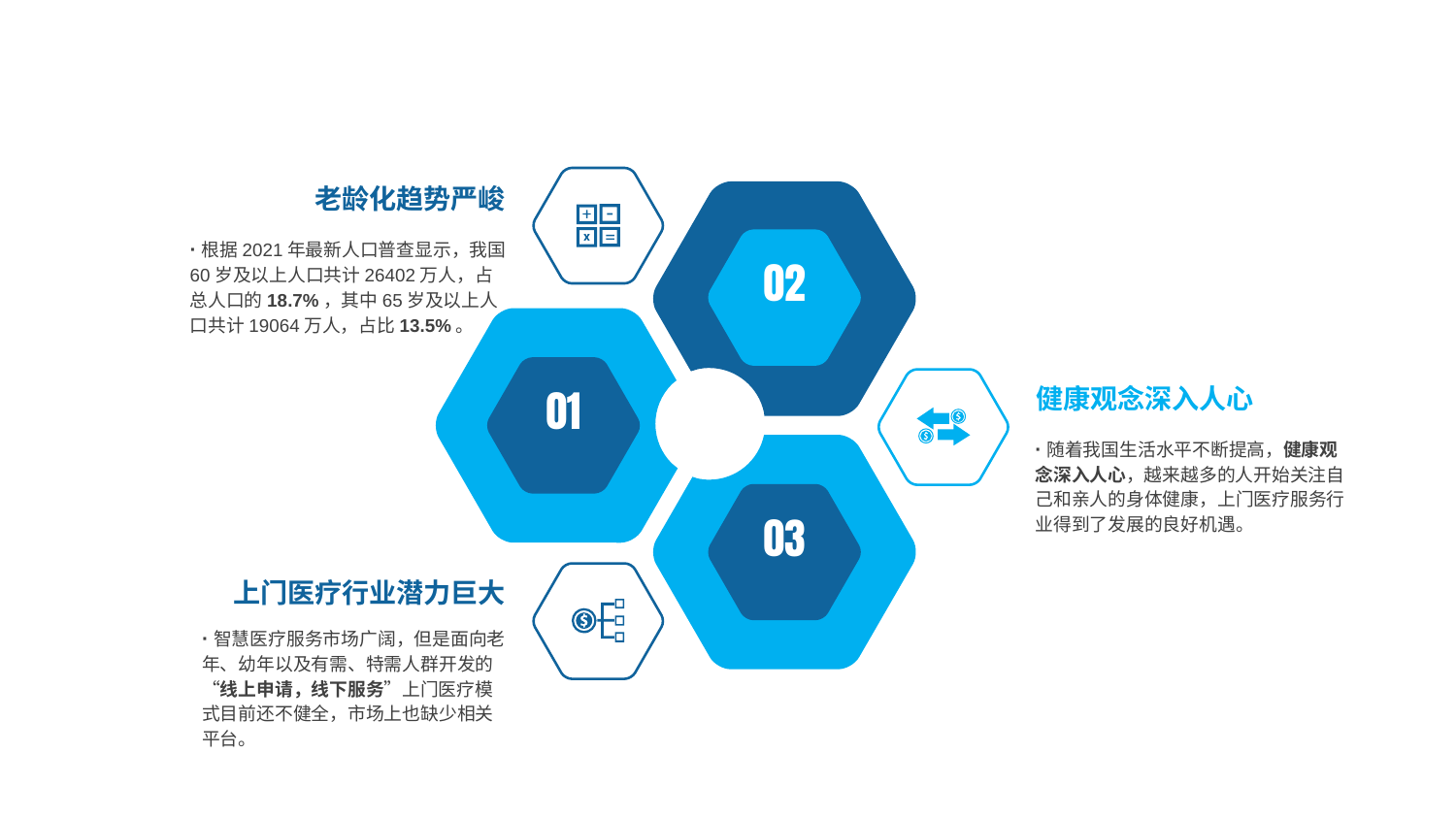

02

01

03

老龄化趋势严峻
·根据2021年最新人口普查显示，我国60岁及以上人口共计26402万人，占总人口的18.7%，其中65岁及以上人口共计19064万人，占比13.5%。
健康观念深入人心
·随着我国生活水平不断提高，健康观念深入人心，越来越多的人开始关注自己和亲人的身体健康，上门医疗服务行业得到了发展的良好机遇。
上门医疗行业潜力巨大
·智慧医疗服务市场广阔，但是面向老年、幼年以及有需、特需人群开发的“线上申请，线下服务”上门医疗模式目前还不健全，市场上也缺少相关平台。